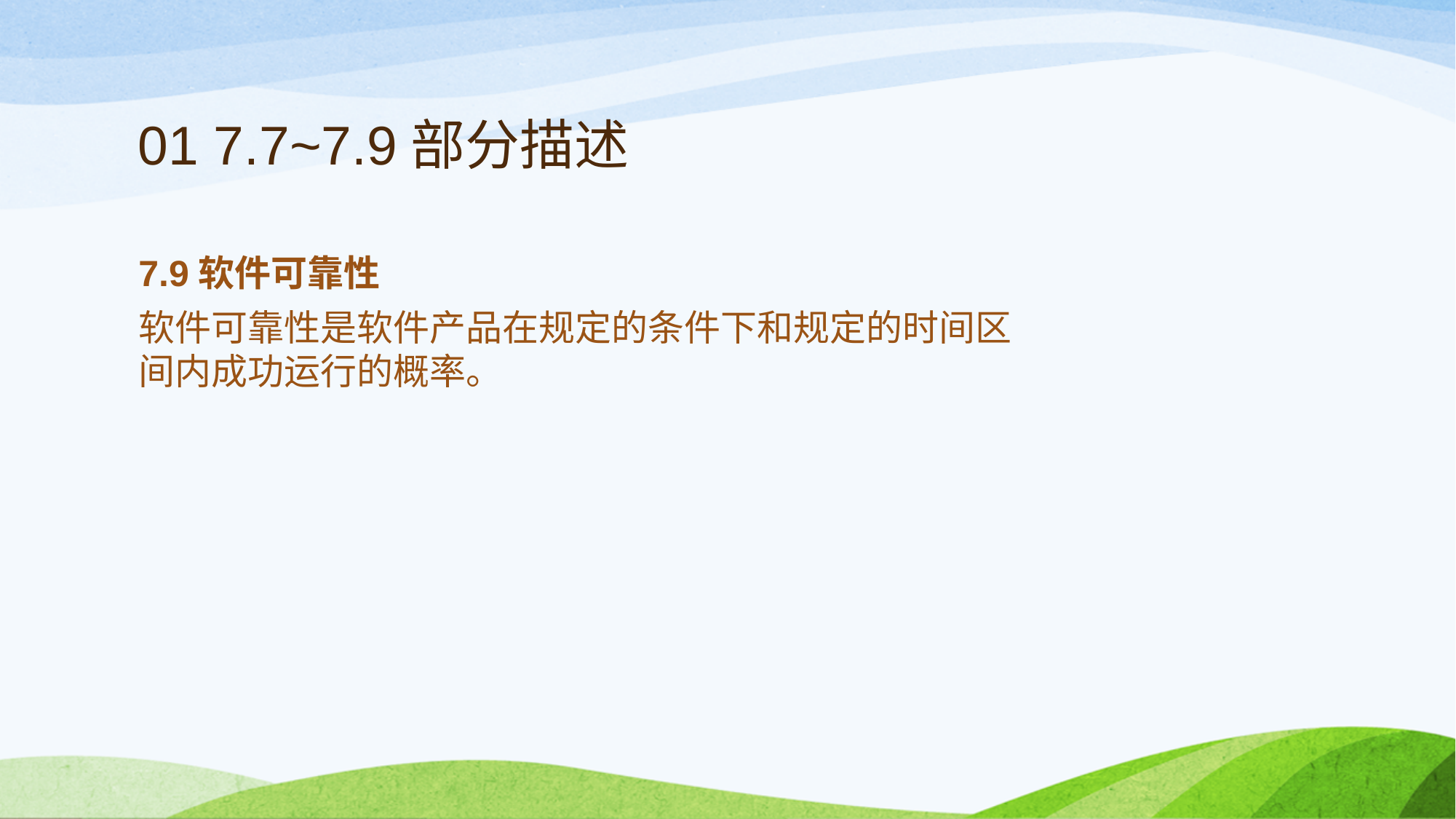

# 01 7.7~7.9部分描述
7.9软件可靠性
软件可靠性是软件产品在规定的条件下和规定的时间区间内成功运行的概率。